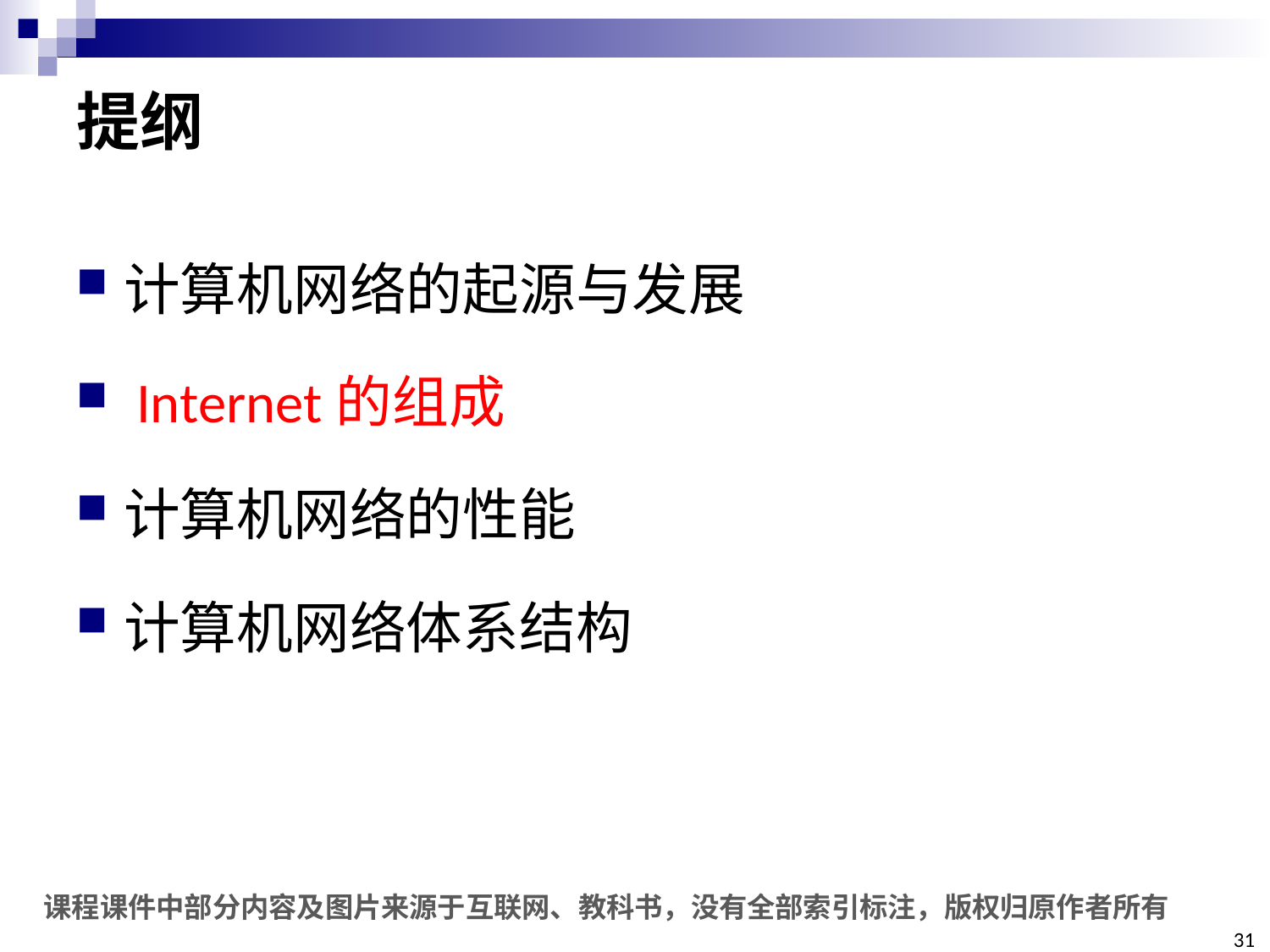

# 提纲
计算机网络的起源与发展
 Internet的组成
计算机网络的性能
计算机网络体系结构
课程课件中部分内容及图片来源于互联网、教科书，没有全部索引标注，版权归原作者所有
31